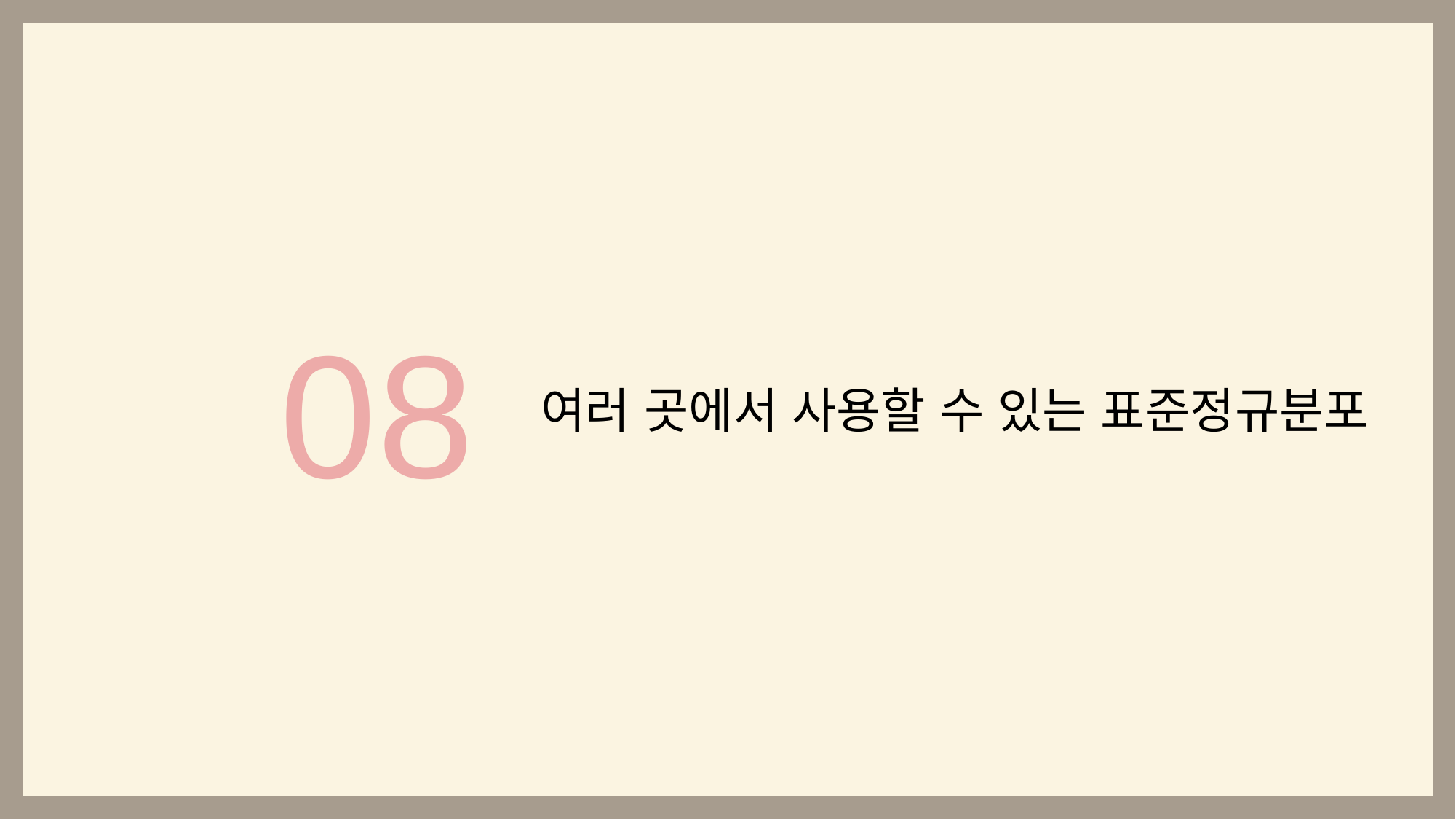

08
여러 곳에서 사용할 수 있는 표준정규분포